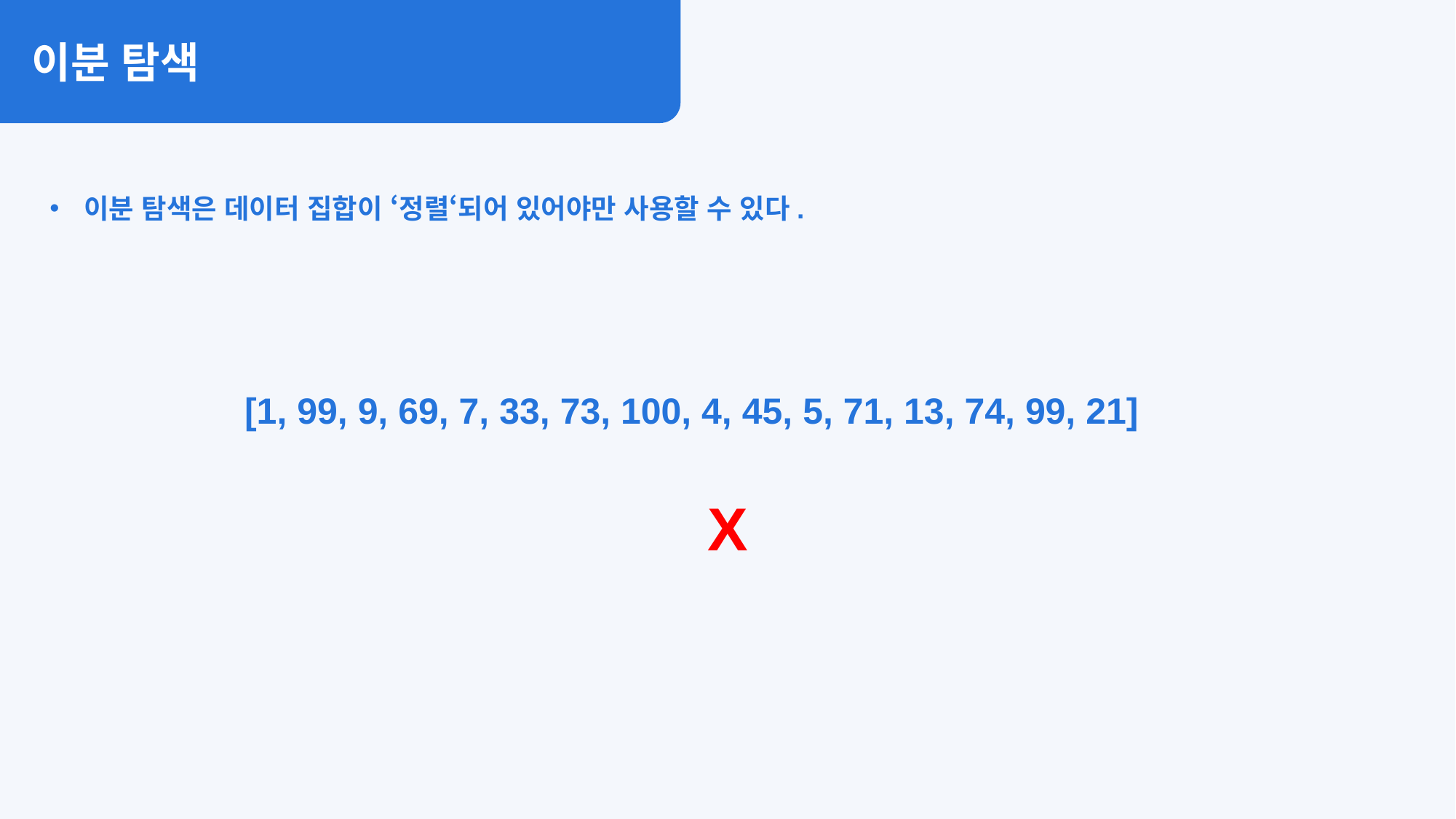

이분 탐색
이분 탐색은 데이터 집합이 ‘정렬‘되어 있어야만 사용할 수 있다.
[1, 99, 9, 69, 7, 33, 73, 100, 4, 45, 5, 71, 13, 74, 99, 21]
X